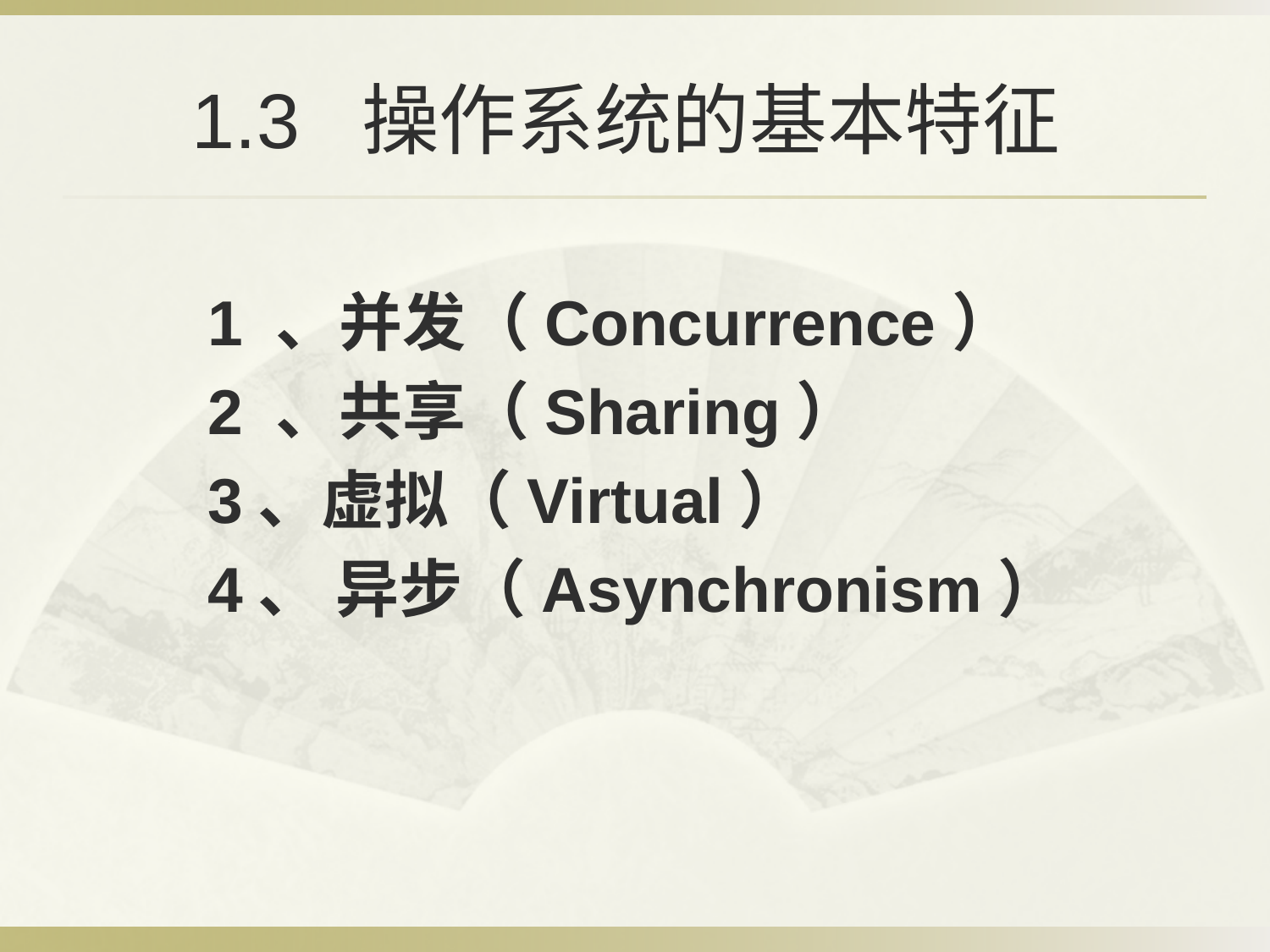

# 1.3  操作系统的基本特征
1 、并发（Concurrence）
2 、共享（Sharing）
3、虚拟（Virtual）
4、 异步（Asynchronism）

36